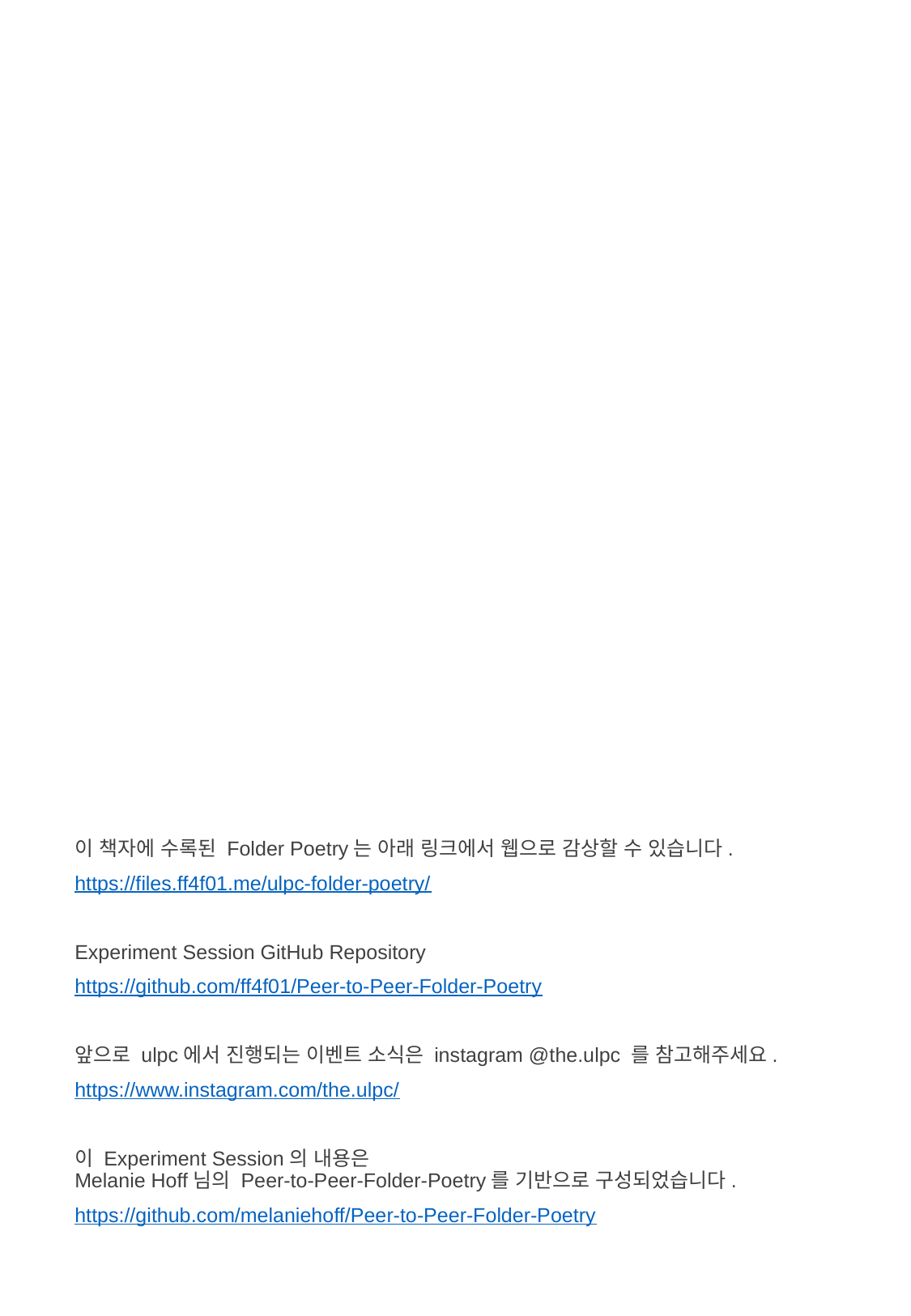

이 책자에 수록된 Folder Poetry는 아래 링크에서 웹으로 감상할 수 있습니다.
https://files.ff4f01.me/ulpc-folder-poetry/

Experiment Session GitHub Repository
https://github.com/ff4f01/Peer-to-Peer-Folder-Poetry

앞으로 ulpc에서 진행되는 이벤트 소식은 instagram @the.ulpc 를 참고해주세요.
https://www.instagram.com/the.ulpc/

이 Experiment Session의 내용은
Melanie Hoff님의 Peer-to-Peer-Folder-Poetry를 기반으로 구성되었습니다.
https://github.com/melaniehoff/Peer-to-Peer-Folder-Poetry